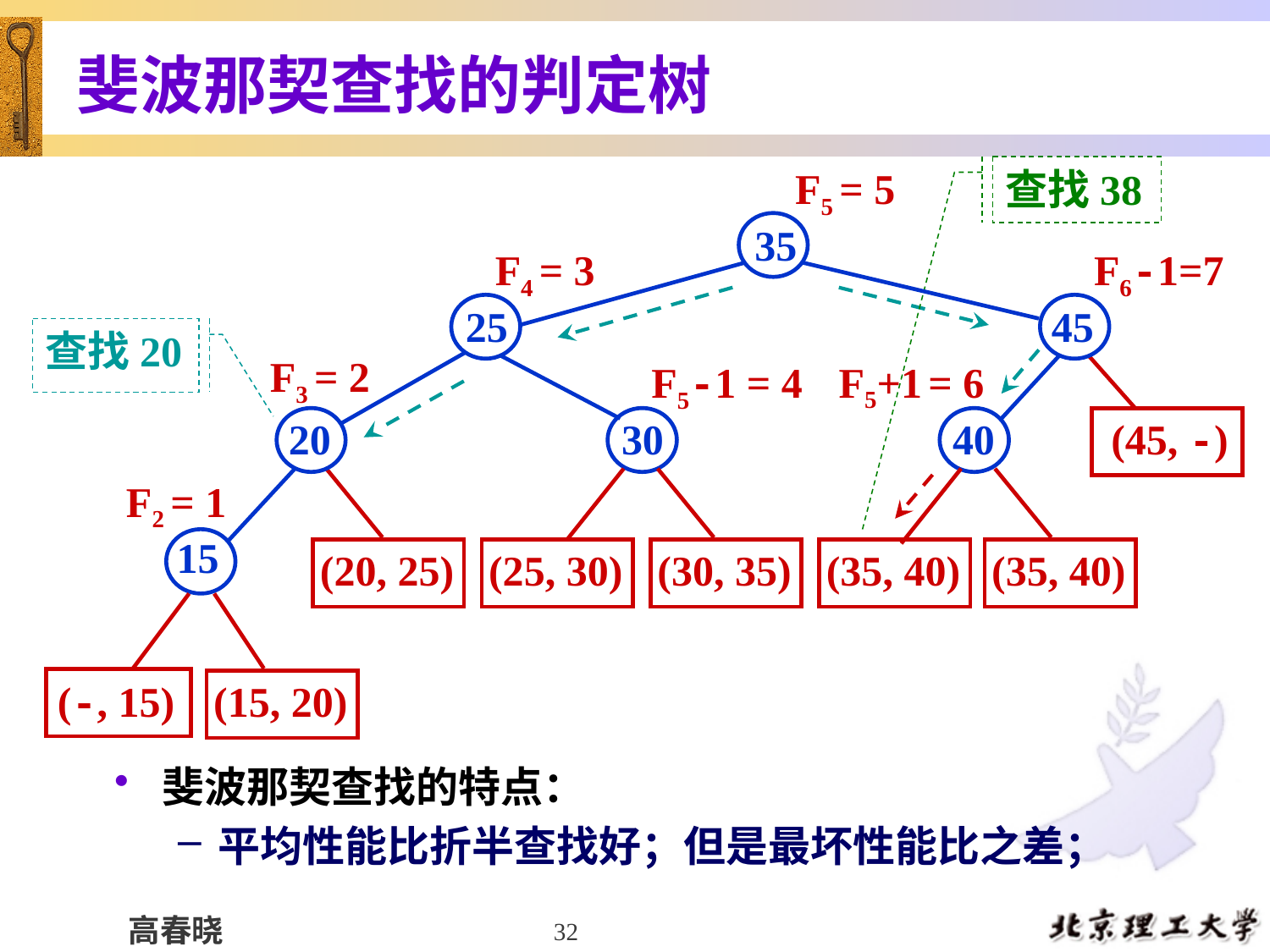

# 斐波那契查找的判定树

F5 = 5
35

25

45

20

30

40

(45, -)

15

(20, 25)

(25, 30)

(30, 35)

(35, 40)

(35, 40)

(-, 15)

(15, 20)

F4 = 3
F6-1=7
F3 = 2
F5+1 = 6
F5-1 = 4
F2 = 1
查找38

查找20

斐波那契查找的特点：
平均性能比折半查找好；但是最坏性能比之差；
32